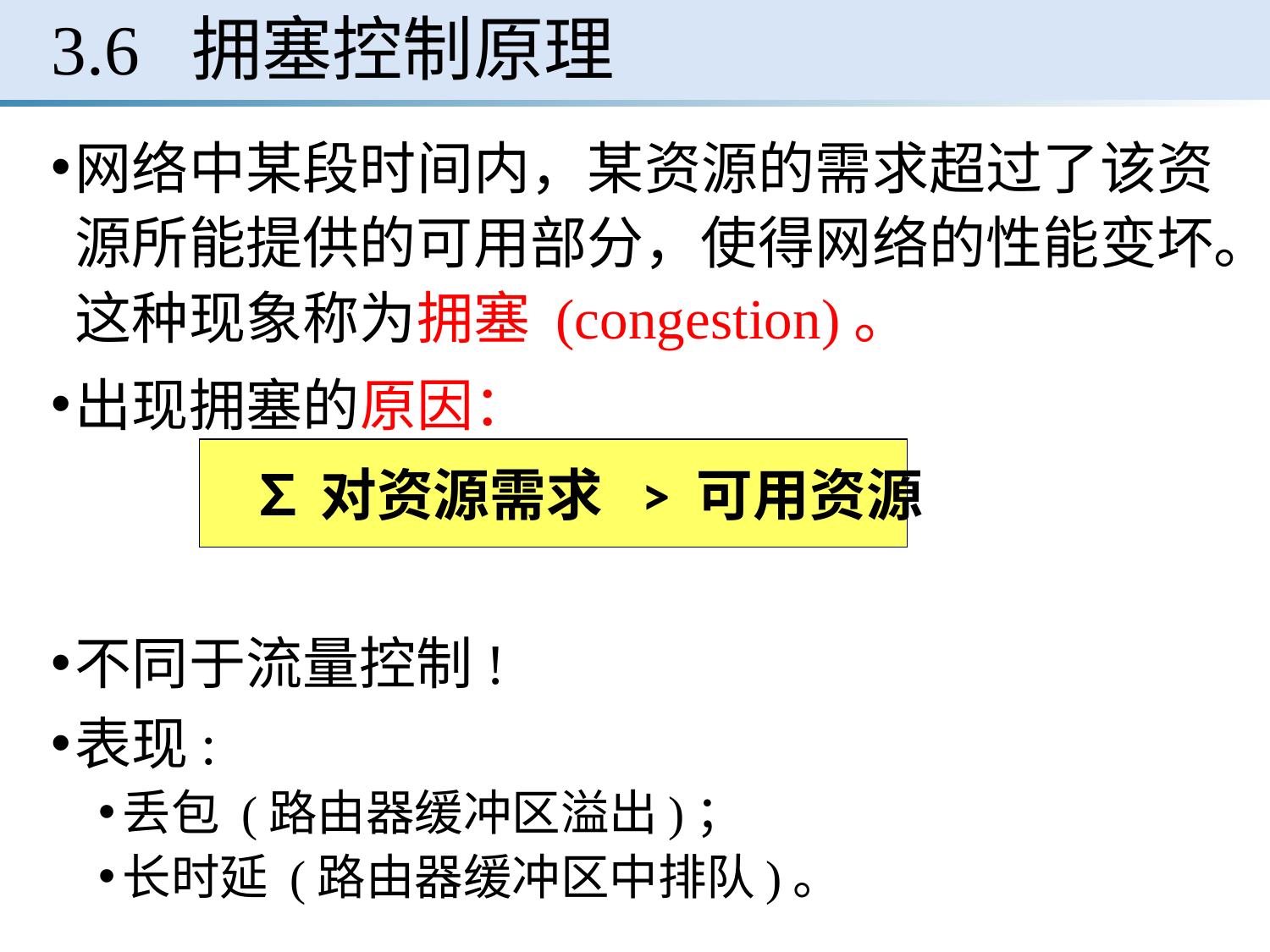

# 3.6  拥塞控制原理
网络中某段时间内，某资源的需求超过了该资源所能提供的可用部分，使得网络的性能变坏。这种现象称为拥塞 (congestion)。
出现拥塞的原因：

不同于流量控制!
表现:
丢包 (路由器缓冲区溢出)；
长时延 (路由器缓冲区中排队)。
   ∑对资源需求  > 可用资源